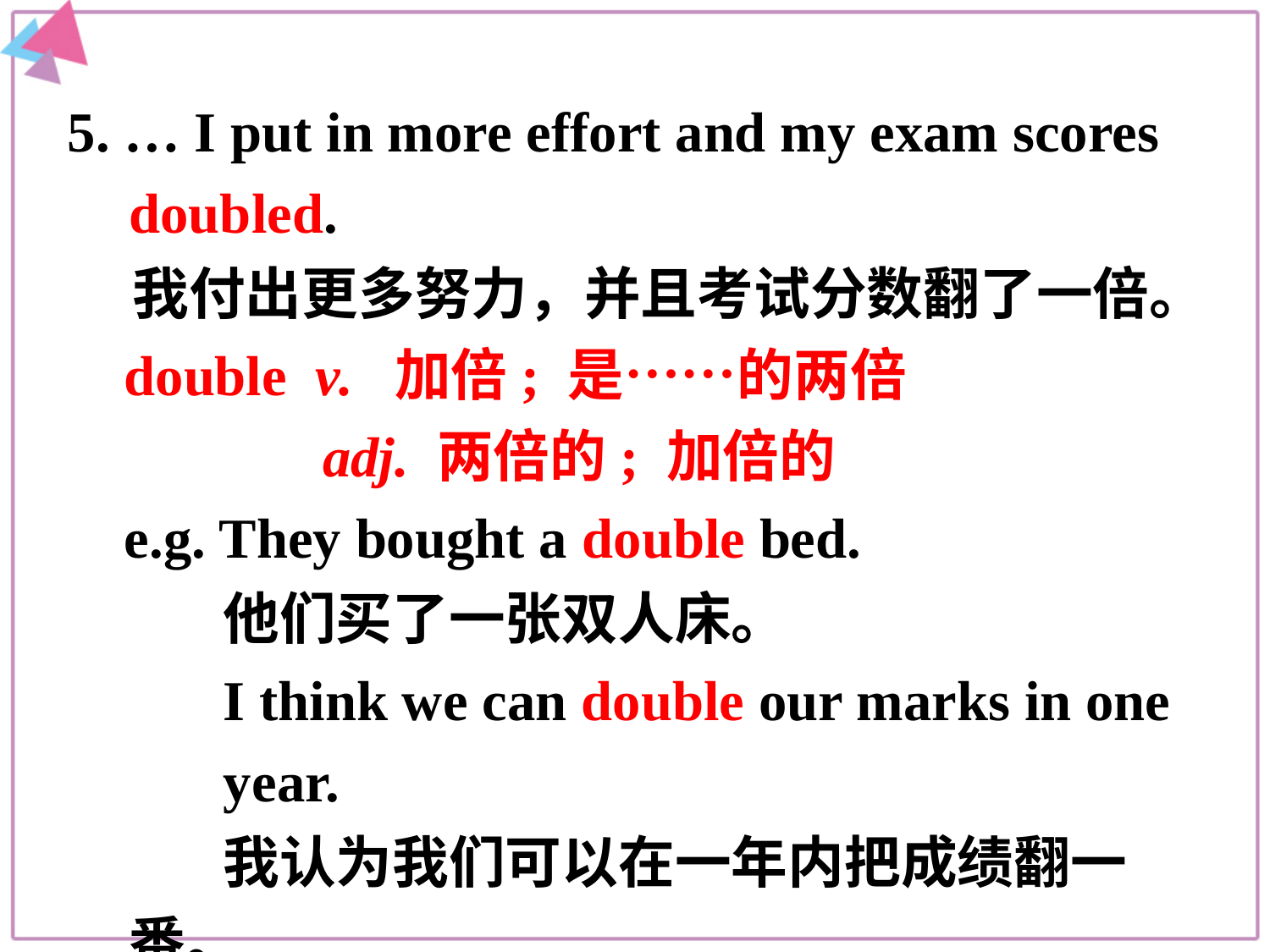

5. … I put in more effort and my exam scores doubled.
    我付出更多努力，并且考试分数翻了一倍。
    double  v.  加倍; 是……的两倍
                  adj. 两倍的; 加倍的
    e.g. They bought a double bed.
           他们买了一张双人床。
           I think we can double our marks in one
           year.
           我认为我们可以在一年内把成绩翻一番。